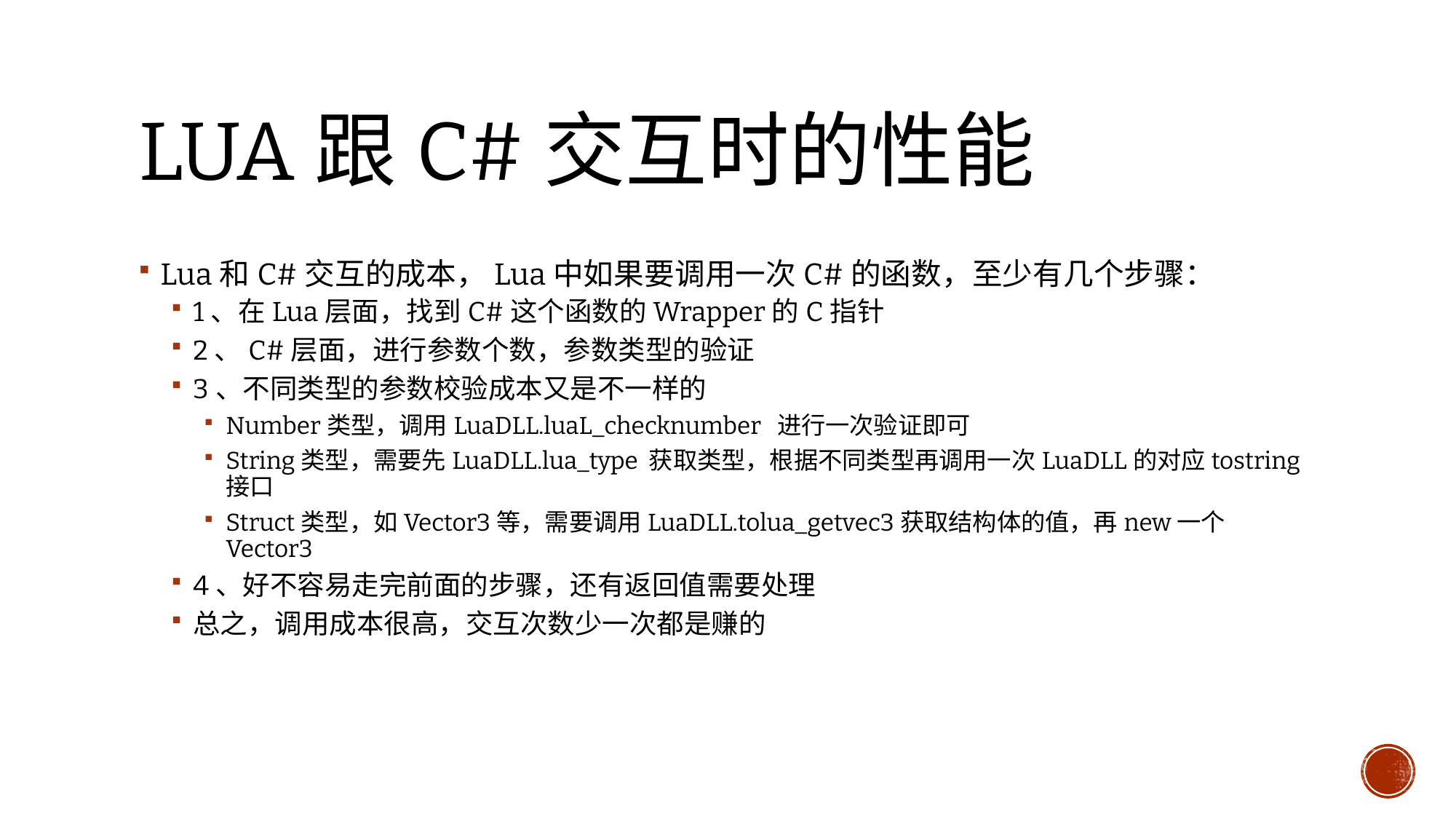

# lua跟c#交互时的性能
Lua和C#交互的成本，Lua中如果要调用一次C#的函数，至少有几个步骤：
1、在Lua层面，找到C#这个函数的Wrapper的C指针
2、C#层面，进行参数个数，参数类型的验证
3、不同类型的参数校验成本又是不一样的
Number类型，调用LuaDLL.luaL_checknumber  进行一次验证即可
String类型，需要先LuaDLL.lua_type 获取类型，根据不同类型再调用一次LuaDLL的对应tostring接口
Struct类型，如Vector3等，需要调用LuaDLL.tolua_getvec3获取结构体的值，再new一个Vector3
4、好不容易走完前面的步骤，还有返回值需要处理
总之，调用成本很高，交互次数少一次都是赚的